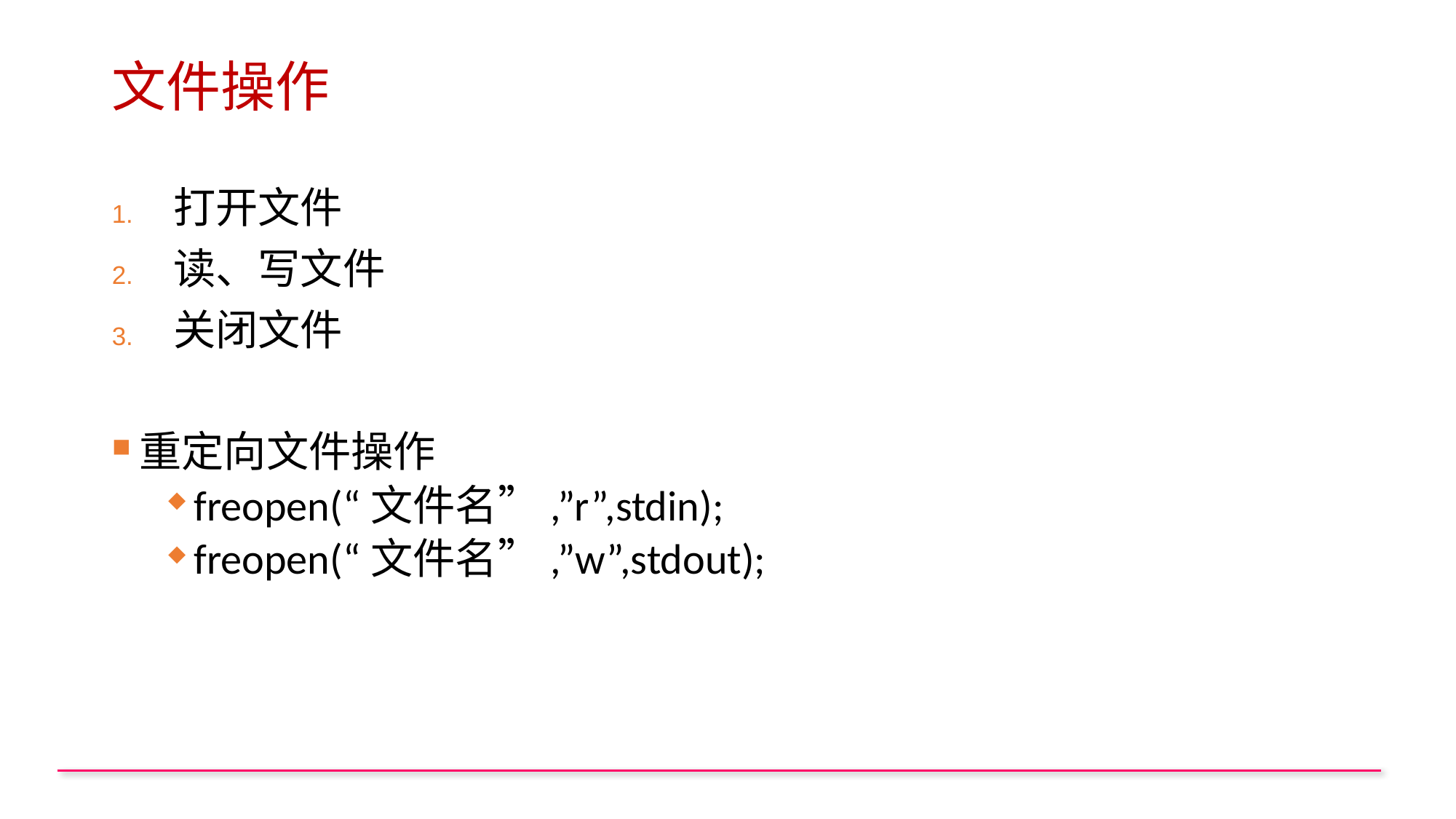

# 文件操作
打开文件
读、写文件
关闭文件

重定向文件操作
freopen(“文件名”,”r”,stdin);
freopen(“文件名”,”w”,stdout);